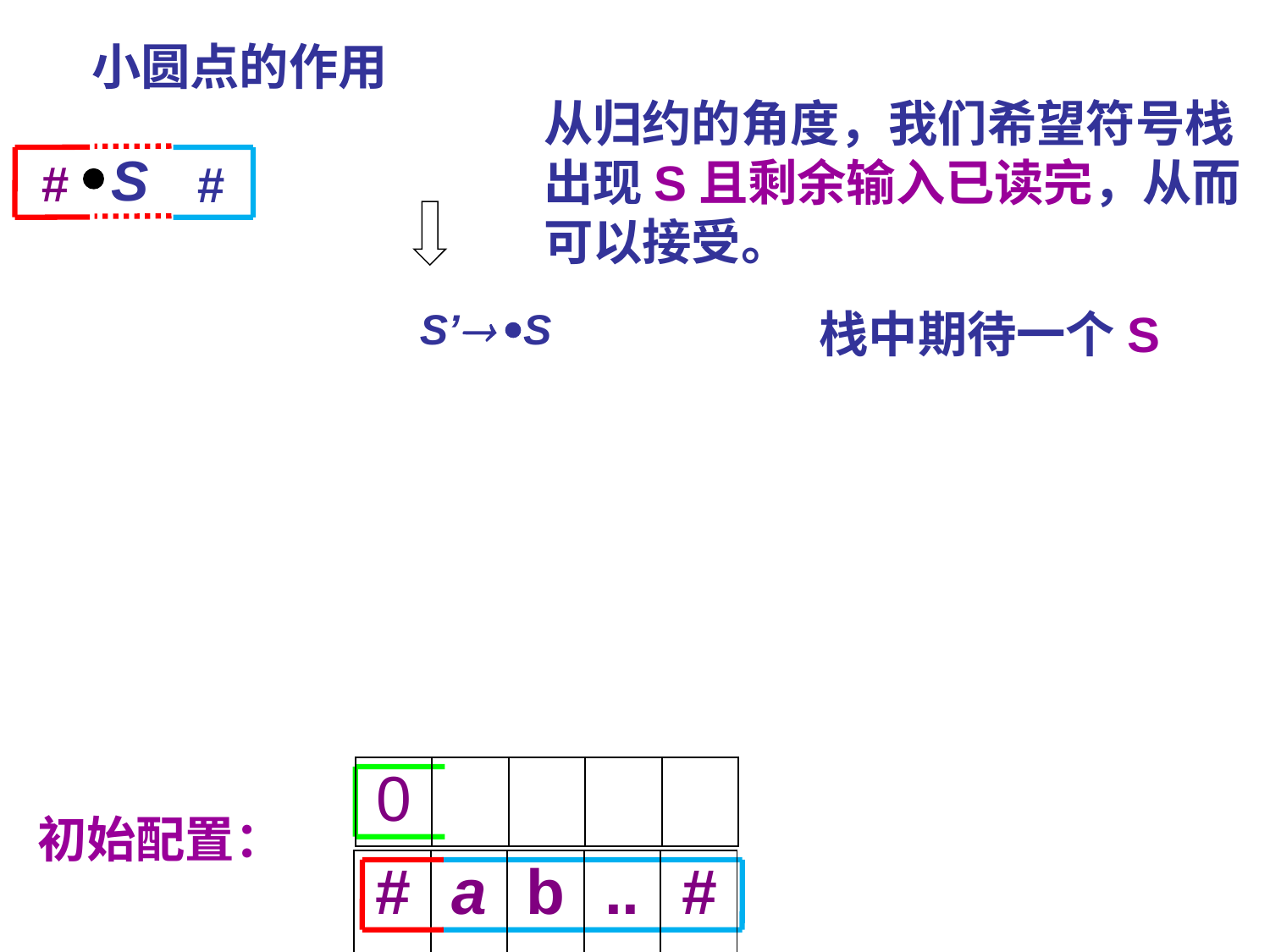

小圆点的作用
从归约的角度，我们希望符号栈出现S且剩余输入已读完，从而可以接受。
•
S

#
#

     S’→ •S

栈中期待一个S

| 0 |  |  |  |  |
| --- | --- | --- | --- | --- |
初始配置：
| # | a | b | ... | # |
| --- | --- | --- | --- | --- |